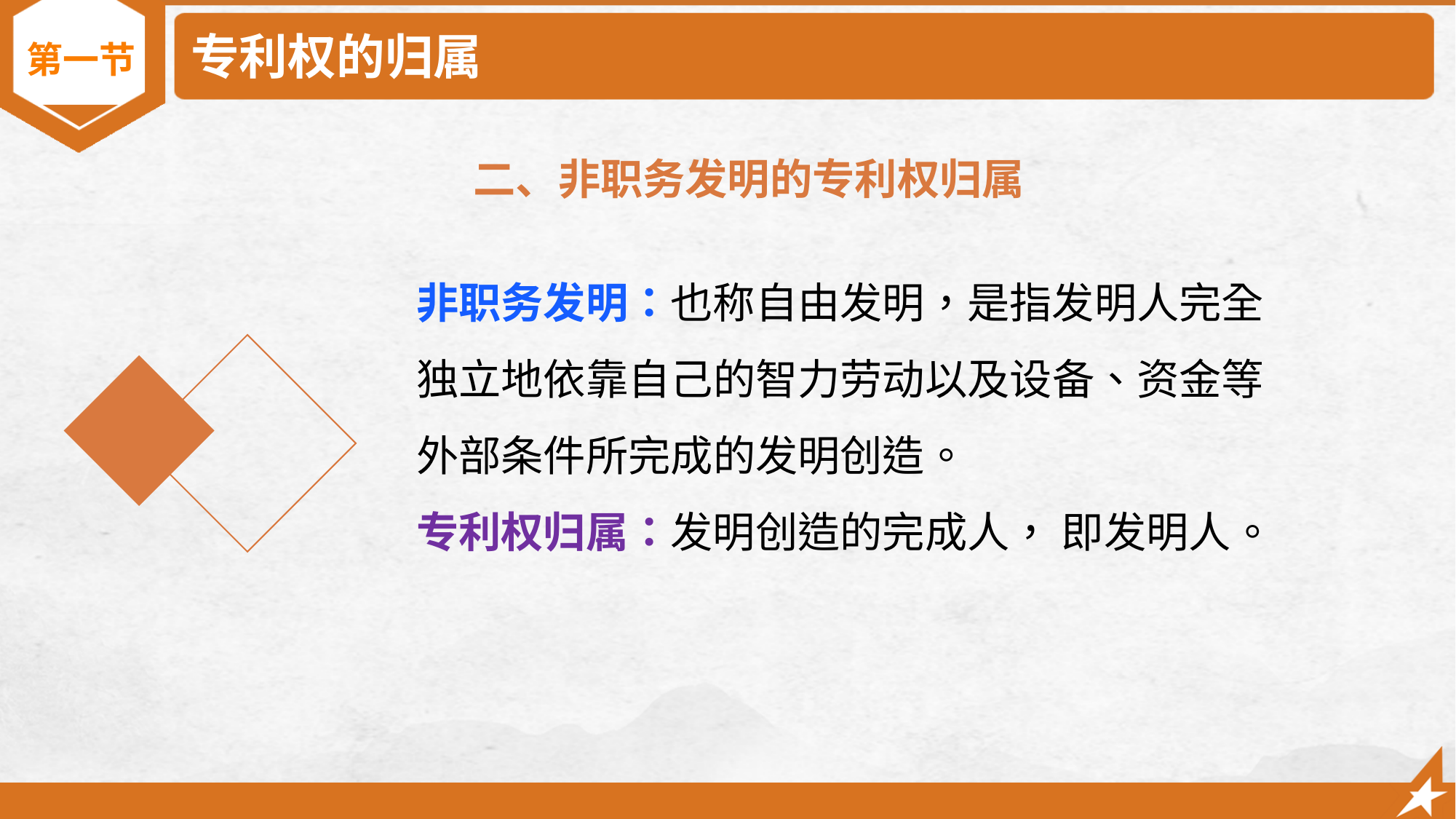

# 专利权的归属
第一节
二、非职务发明的专利权归属
非职务发明：也称自由发明，是指发明人完全独立地依靠自己的智力劳动以及设备、资金等外部条件所完成的发明创造。
专利权归属：发明创造的完成人， 即发明人。